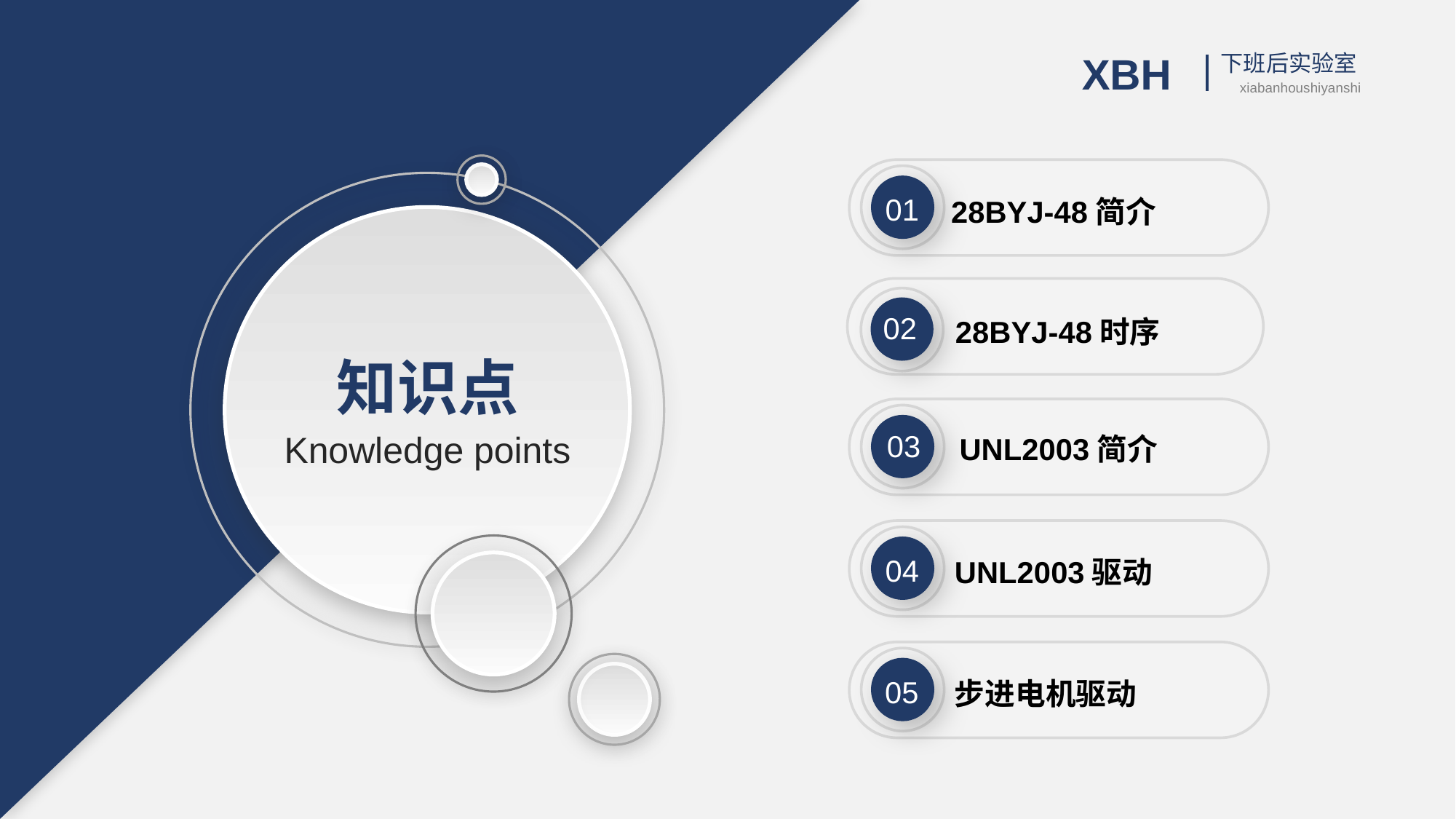

XBH
下班后实验室
xiabanhoushiyanshi

01
28BYJ-48简介

02
28BYJ-48时序
知识点

03
 UNL2003简介
Knowledge points

04
UNL2003驱动

05
步进电机驱动